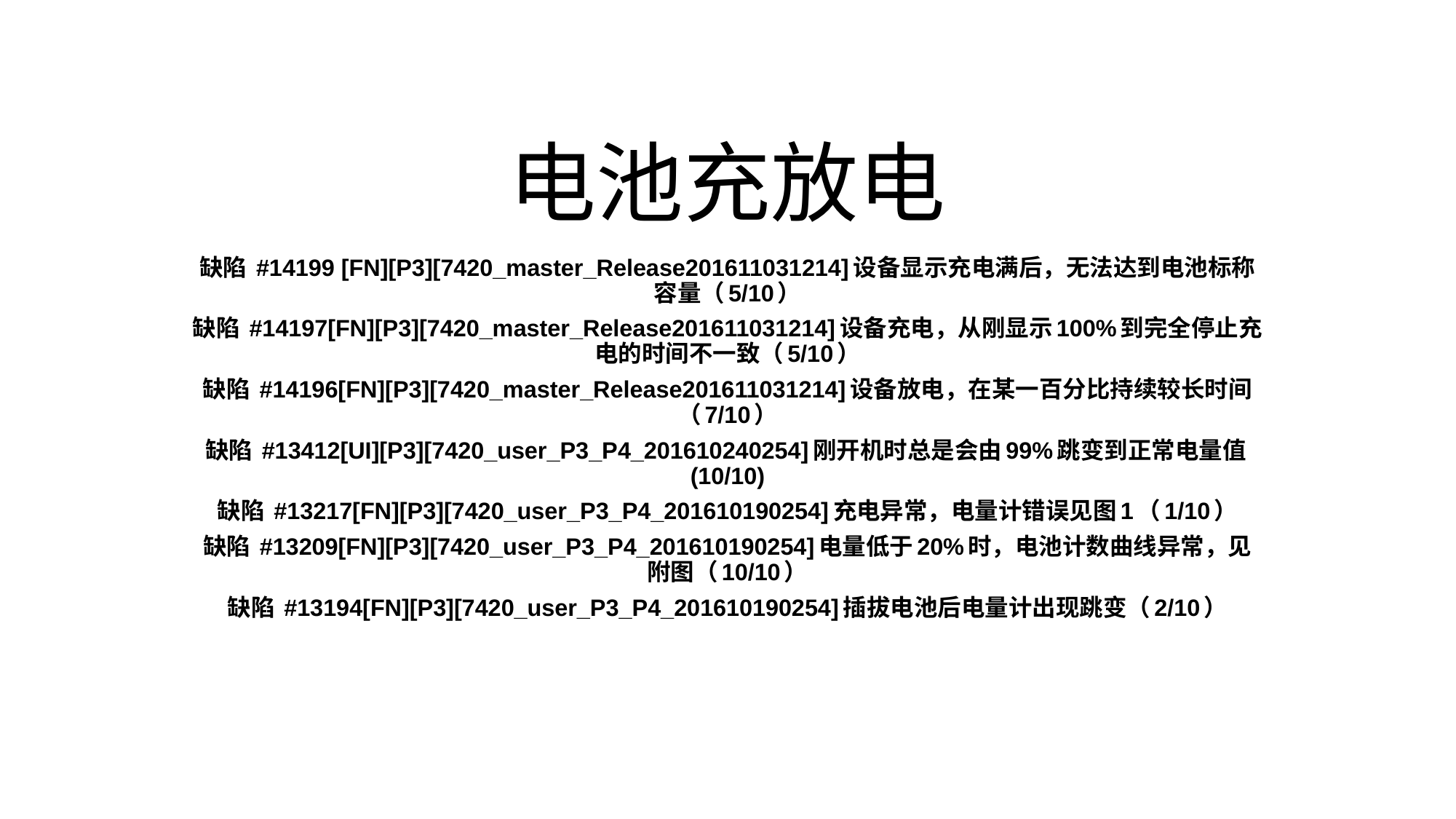

# 电池充放电
缺陷 #14199 [FN][P3][7420_master_Release201611031214]设备显示充电满后，无法达到电池标称容量（5/10）
缺陷 #14197[FN][P3][7420_master_Release201611031214]设备充电，从刚显示100%到完全停止充电的时间不一致（5/10）
缺陷 #14196[FN][P3][7420_master_Release201611031214]设备放电，在某一百分比持续较长时间（7/10）
缺陷 #13412[UI][P3][7420_user_P3_P4_201610240254]刚开机时总是会由99%跳变到正常电量值(10/10)
缺陷 #13217[FN][P3][7420_user_P3_P4_201610190254]充电异常，电量计错误见图1（1/10）
缺陷 #13209[FN][P3][7420_user_P3_P4_201610190254]电量低于20%时，电池计数曲线异常，见附图（10/10）
缺陷 #13194[FN][P3][7420_user_P3_P4_201610190254]插拔电池后电量计出现跳变（2/10）